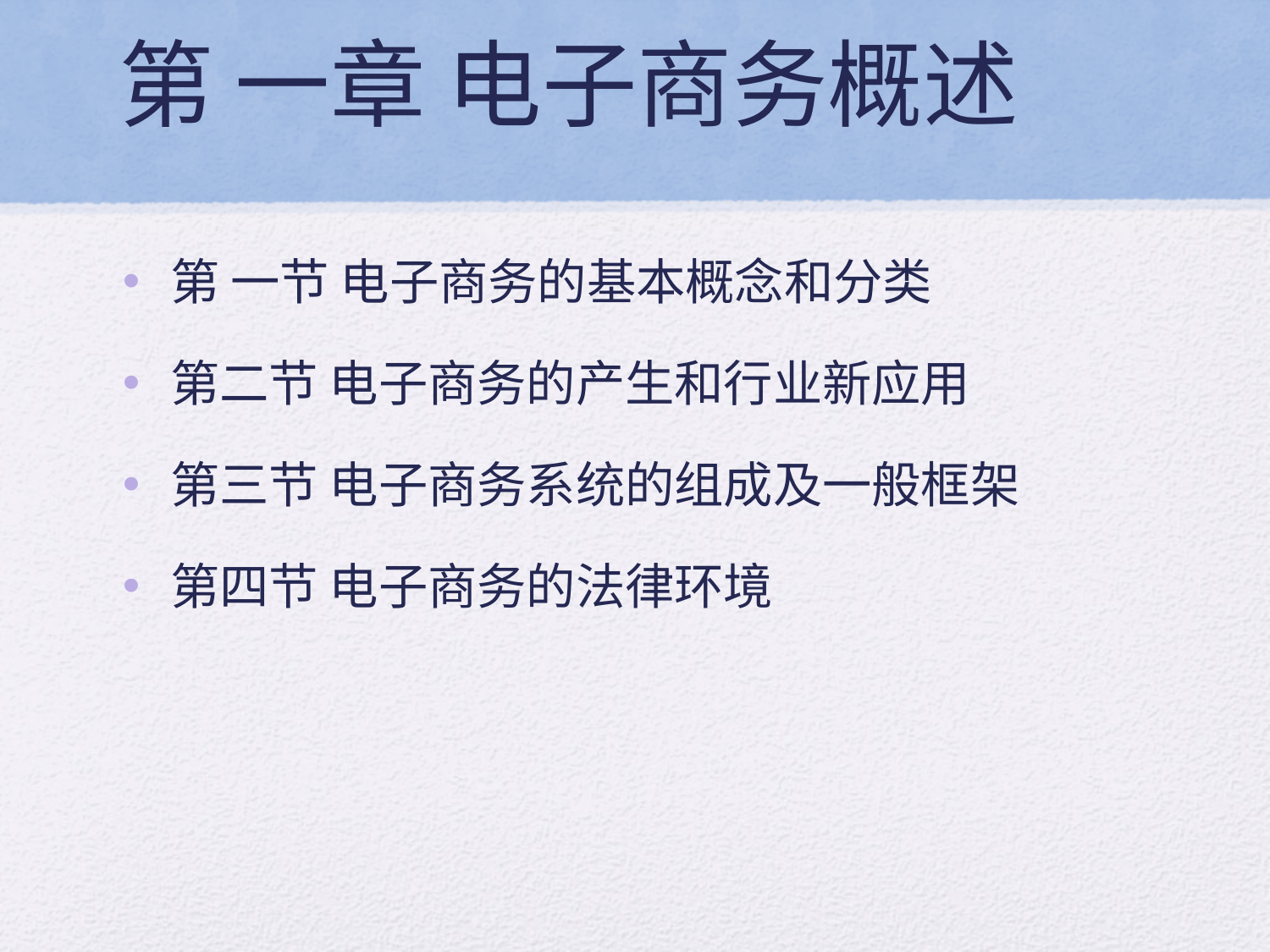

# 第 一章 电子商务概述
第 一节 电子商务的基本概念和分类
第二节 电子商务的产生和行业新应用
第三节 电子商务系统的组成及一般框架
第四节 电子商务的法律环境